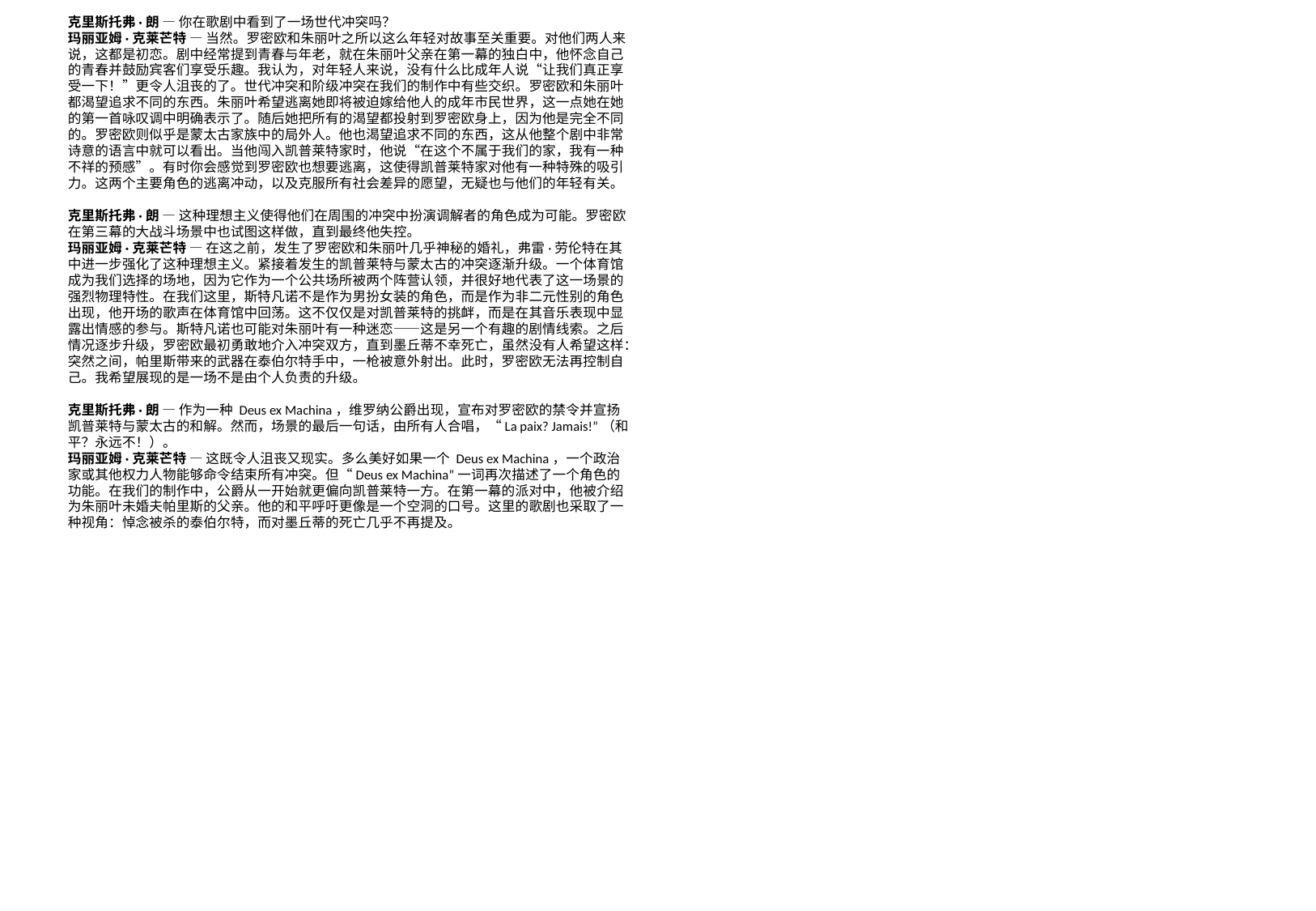

克里斯托弗·朗 — 你在歌剧中看到了一场世代冲突吗？
玛丽亚姆·克莱芒特 — 当然。罗密欧和朱丽叶之所以这么年轻对故事至关重要。对他们两人来说，这都是初恋。剧中经常提到青春与年老，就在朱丽叶父亲在第一幕的独白中，他怀念自己的青春并鼓励宾客们享受乐趣。我认为，对年轻人来说，没有什么比成年人说“让我们真正享受一下！”更令人沮丧的了。世代冲突和阶级冲突在我们的制作中有些交织。罗密欧和朱丽叶都渴望追求不同的东西。朱丽叶希望逃离她即将被迫嫁给他人的成年市民世界，这一点她在她的第一首咏叹调中明确表示了。随后她把所有的渴望都投射到罗密欧身上，因为他是完全不同的。罗密欧则似乎是蒙太古家族中的局外人。他也渴望追求不同的东西，这从他整个剧中非常诗意的语言中就可以看出。当他闯入凯普莱特家时，他说“在这个不属于我们的家，我有一种不祥的预感”。有时你会感觉到罗密欧也想要逃离，这使得凯普莱特家对他有一种特殊的吸引力。这两个主要角色的逃离冲动，以及克服所有社会差异的愿望，无疑也与他们的年轻有关。

克里斯托弗·朗 — 这种理想主义使得他们在周围的冲突中扮演调解者的角色成为可能。罗密欧在第三幕的大战斗场景中也试图这样做，直到最终他失控。
玛丽亚姆·克莱芒特 — 在这之前，发生了罗密欧和朱丽叶几乎神秘的婚礼，弗雷·劳伦特在其中进一步强化了这种理想主义。紧接着发生的凯普莱特与蒙太古的冲突逐渐升级。一个体育馆成为我们选择的场地，因为它作为一个公共场所被两个阵营认领，并很好地代表了这一场景的强烈物理特性。在我们这里，斯特凡诺不是作为男扮女装的角色，而是作为非二元性别的角色出现，他开场的歌声在体育馆中回荡。这不仅仅是对凯普莱特的挑衅，而是在其音乐表现中显露出情感的参与。斯特凡诺也可能对朱丽叶有一种迷恋——这是另一个有趣的剧情线索。之后情况逐步升级，罗密欧最初勇敢地介入冲突双方，直到墨丘蒂不幸死亡，虽然没有人希望这样：突然之间，帕里斯带来的武器在泰伯尔特手中，一枪被意外射出。此时，罗密欧无法再控制自己。我希望展现的是一场不是由个人负责的升级。

克里斯托弗·朗 — 作为一种 Deus ex Machina，维罗纳公爵出现，宣布对罗密欧的禁令并宣扬凯普莱特与蒙太古的和解。然而，场景的最后一句话，由所有人合唱，“La paix? Jamais!”（和平？永远不！）。
玛丽亚姆·克莱芒特 — 这既令人沮丧又现实。多么美好如果一个 Deus ex Machina，一个政治家或其他权力人物能够命令结束所有冲突。但“Deus ex Machina”一词再次描述了一个角色的功能。在我们的制作中，公爵从一开始就更偏向凯普莱特一方。在第一幕的派对中，他被介绍为朱丽叶未婚夫帕里斯的父亲。他的和平呼吁更像是一个空洞的口号。这里的歌剧也采取了一种视角：悼念被杀的泰伯尔特，而对墨丘蒂的死亡几乎不再提及。